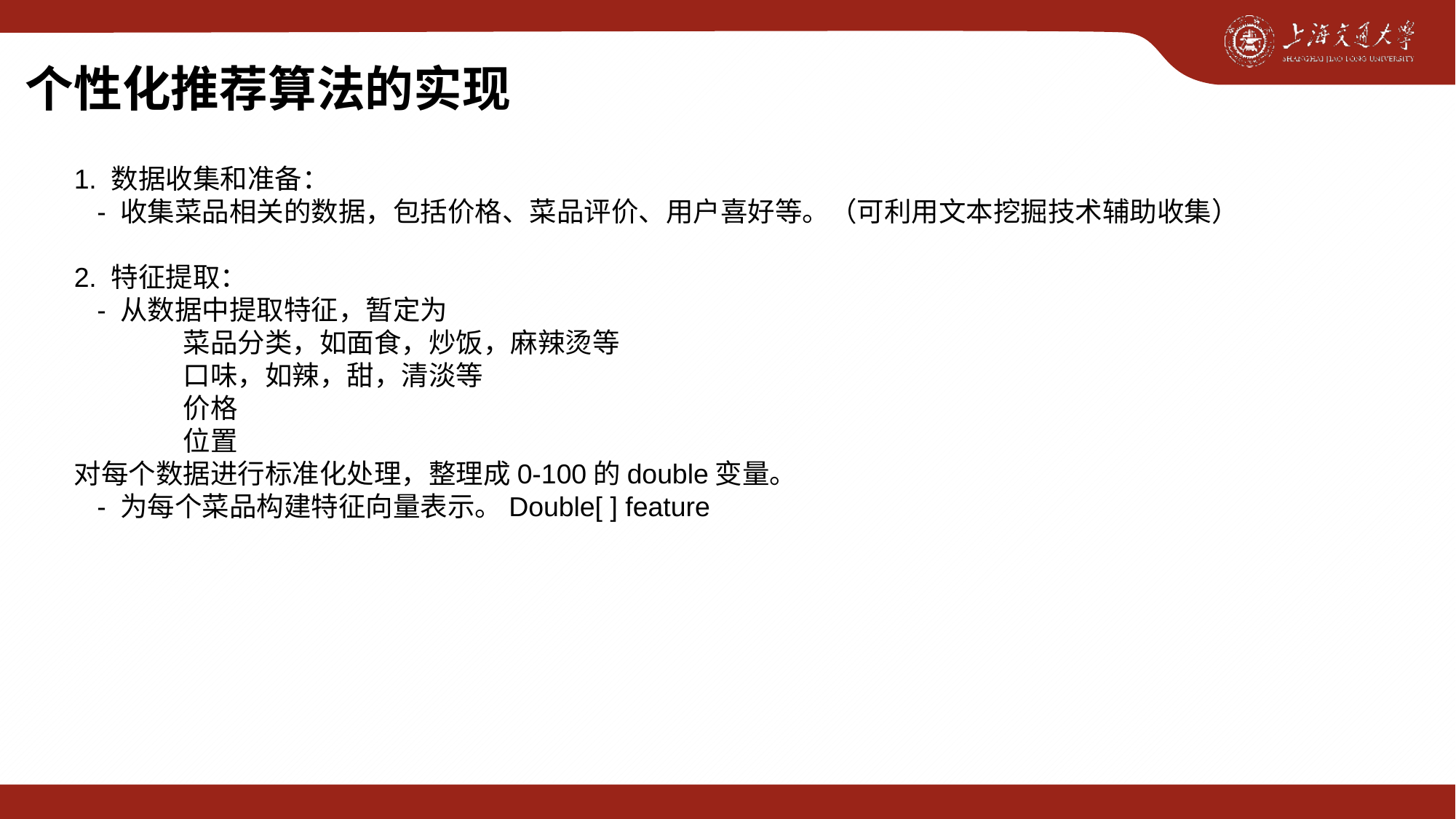

个性化推荐算法的实现
1. 数据收集和准备：
   - 收集菜品相关的数据，包括价格、菜品评价、用户喜好等。（可利用文本挖掘技术辅助收集）

2. 特征提取：
   - 从数据中提取特征，暂定为
	菜品分类，如面食，炒饭，麻辣烫等
	口味，如辣，甜，清淡等
	价格
	位置
对每个数据进行标准化处理，整理成0-100的double变量。
   - 为每个菜品构建特征向量表示。Double[ ] feature